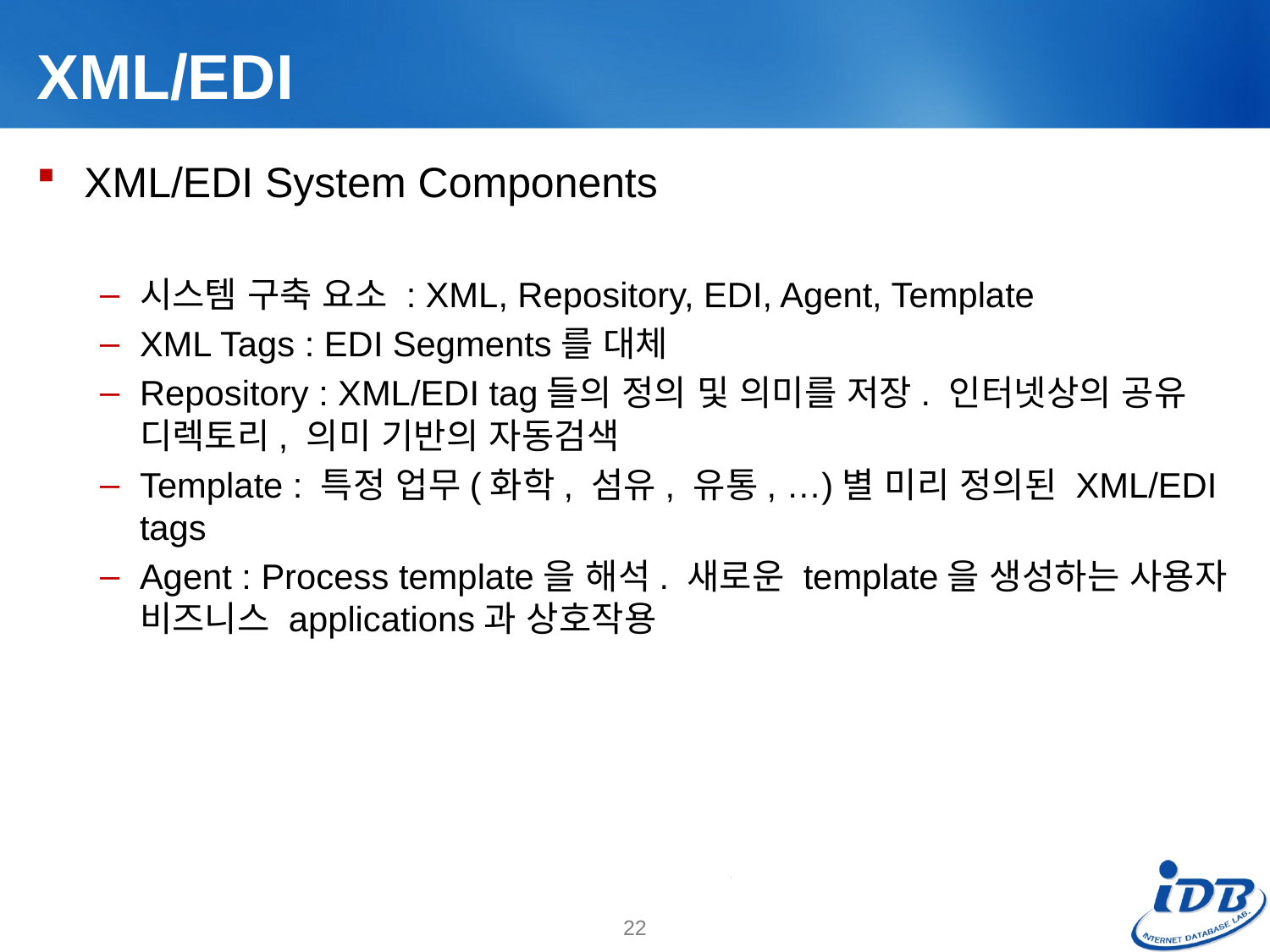

# XML/EDI
XML/EDI System Components

시스템 구축 요소 : XML, Repository, EDI, Agent, Template
XML Tags : EDI Segments를 대체
Repository : XML/EDI tag들의 정의 및 의미를 저장. 인터넷상의 공유 디렉토리, 의미 기반의 자동검색
Template : 특정 업무(화학, 섬유, 유통, …)별 미리 정의된 XML/EDI tags
Agent : Process template을 해석. 새로운 template을 생성하는 사용자 비즈니스 applications과 상호작용
22